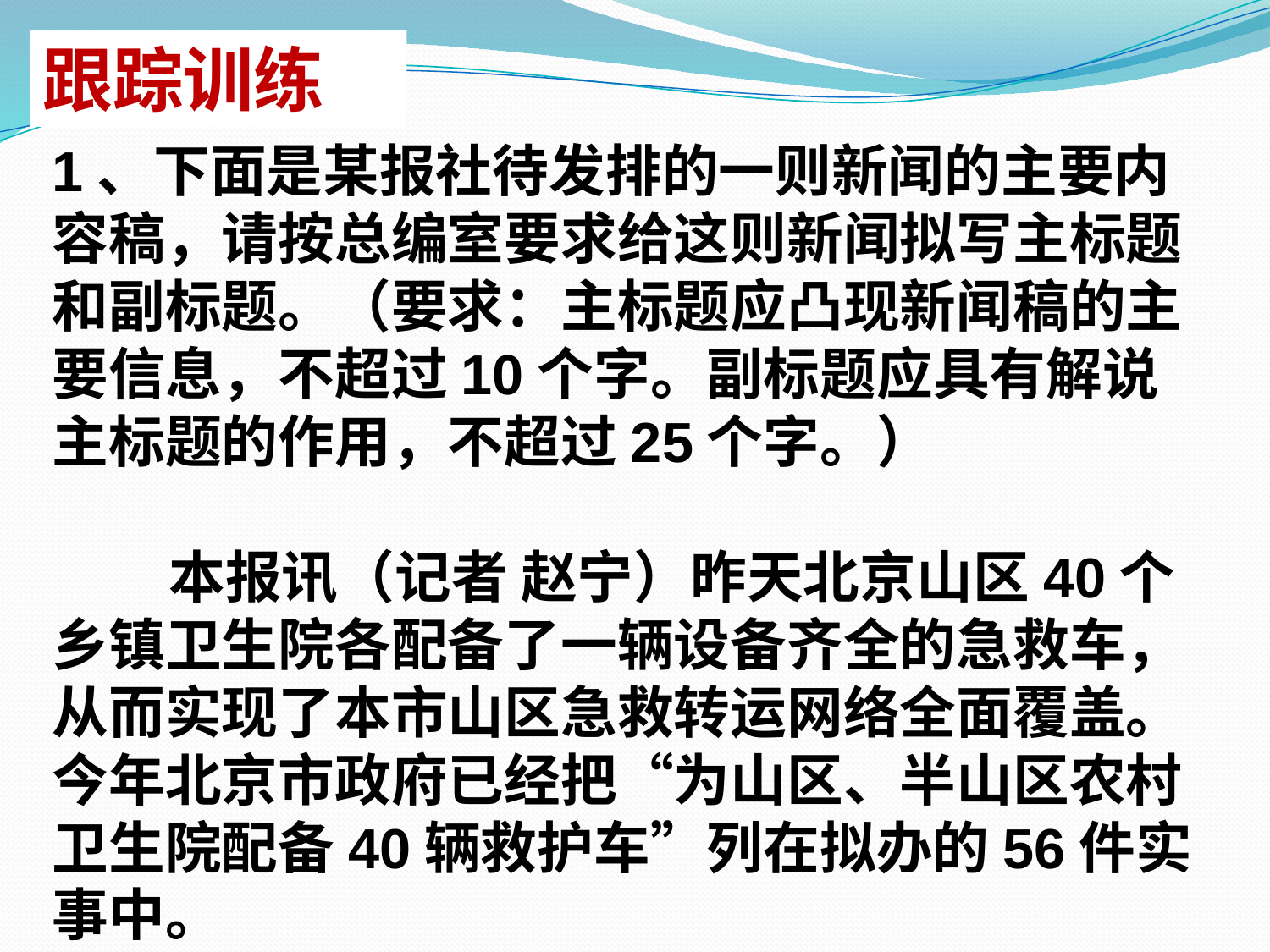

跟踪训练
1、下面是某报社待发排的一则新闻的主要内容稿，请按总编室要求给这则新闻拟写主标题和副标题。（要求：主标题应凸现新闻稿的主要信息，不超过10个字。副标题应具有解说主标题的作用，不超过25个字。）

        本报讯（记者 赵宁）昨天北京山区40个乡镇卫生院各配备了一辆设备齐全的急救车，从而实现了本市山区急救转运网络全面覆盖。今年北京市政府已经把“为山区、半山区农村卫生院配备40辆救护车”列在拟办的56件实事中。